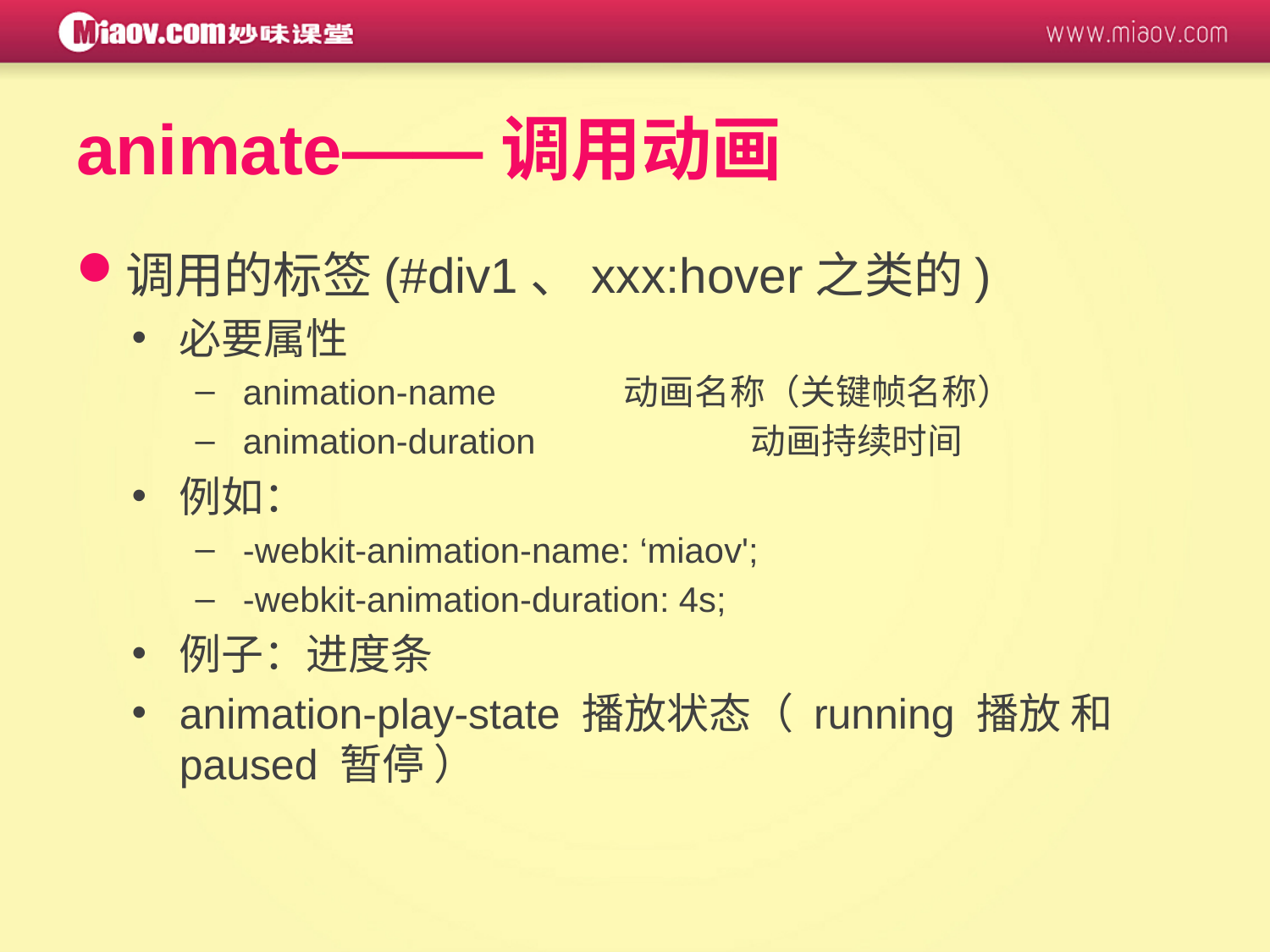

# animate——调用动画
调用的标签(#div1、xxx:hover之类的)
必要属性
animation-name		动画名称（关键帧名称）
animation-duration		动画持续时间
例如：
-webkit-animation-name: ‘miaov';
-webkit-animation-duration: 4s;
例子：进度条
animation-play-state 播放状态（ running 播放 和paused 暂停 ）